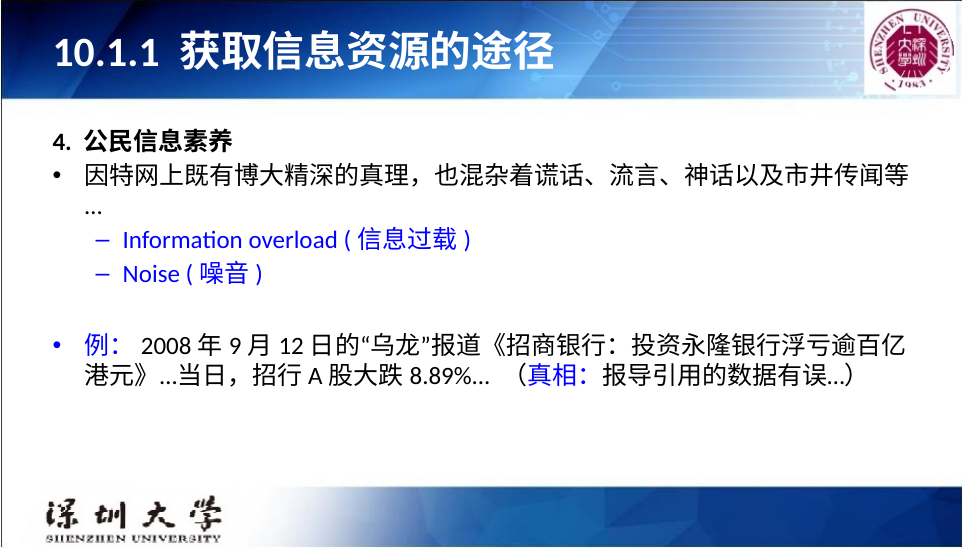

# 10.1.1 获取信息资源的途径
4. 公民信息素养
因特网上既有博大精深的真理，也混杂着谎话、流言、神话以及市井传闻等…
Information overload (信息过载)
Noise (噪音)

例：2008年9月12日的“乌龙”报道《招商银行：投资永隆银行浮亏逾百亿港元》…当日，招行A股大跌8.89%... （真相：报导引用的数据有误…）
342